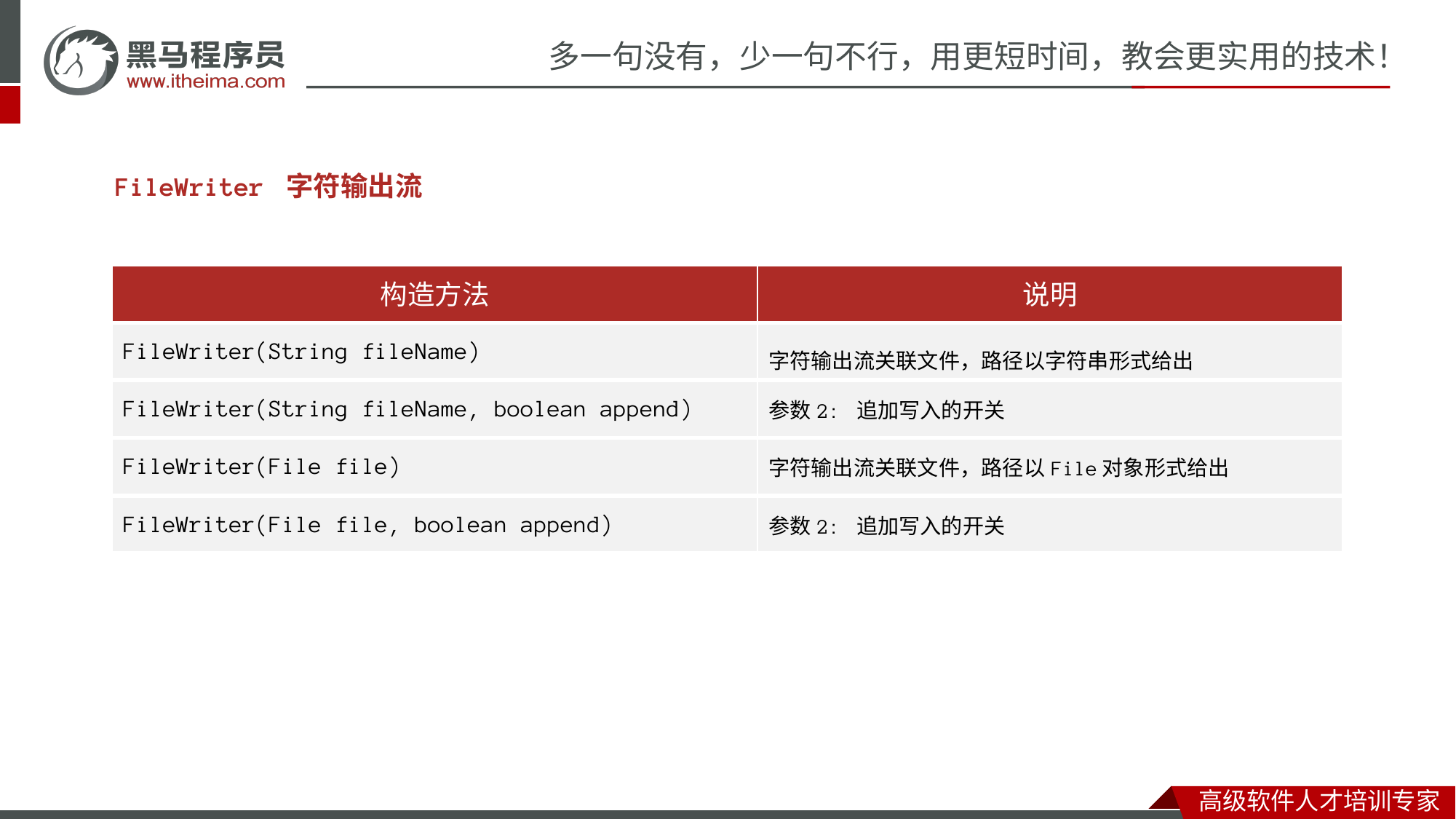

FileWriter 字符输出流
| 构造方法 | 说明 |
| --- | --- |
| FileWriter(String fileName) | 字符输出流关联文件，路径以字符串形式给出 |
| FileWriter(String fileName, boolean append) | 参数2: 追加写入的开关 |
| FileWriter(File file) | 字符输出流关联文件，路径以File对象形式给出 |
| FileWriter(File file, boolean append) | 参数2: 追加写入的开关 |